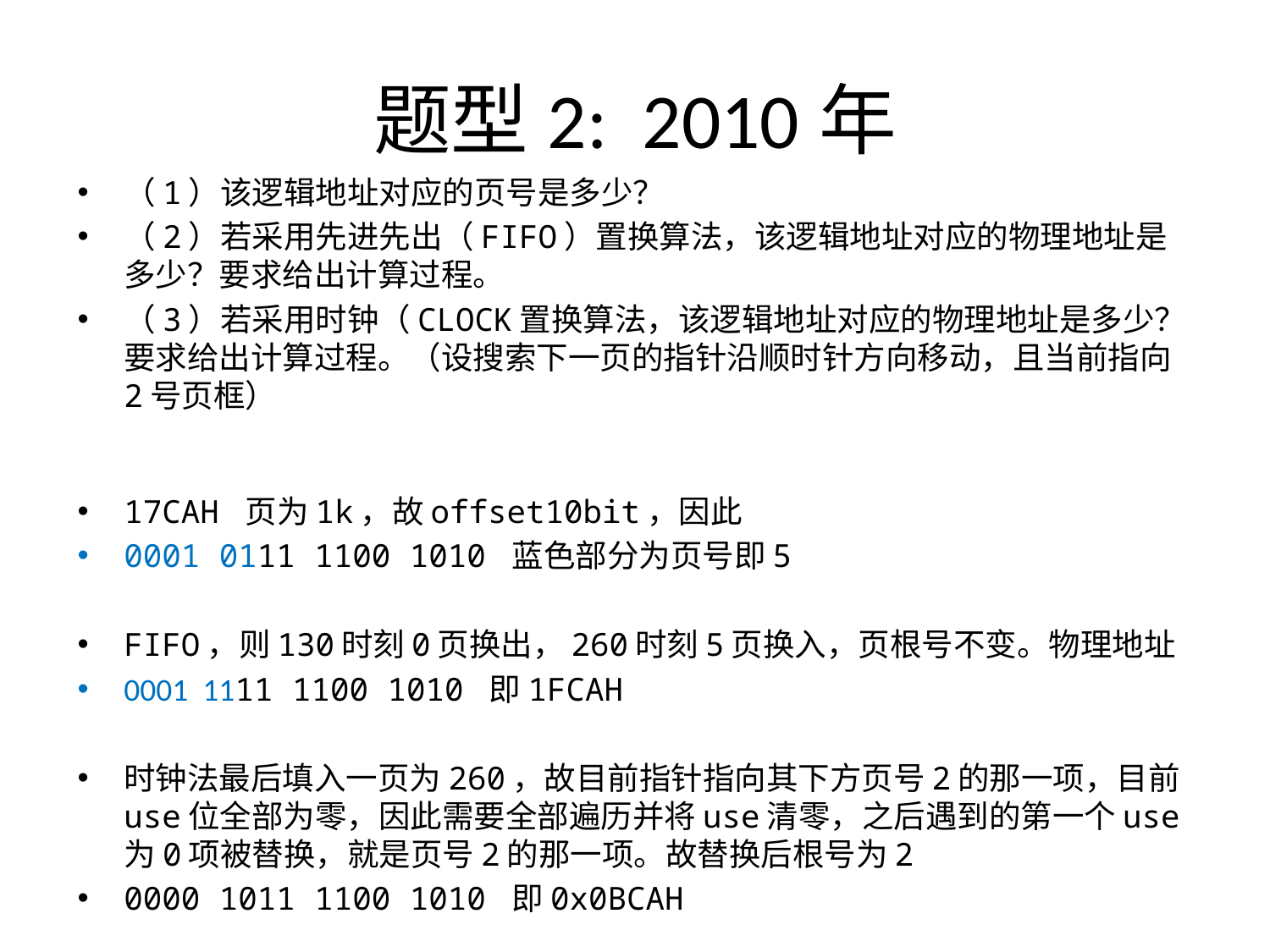

# 题型2:  2010年
（1）该逻辑地址对应的页号是多少？
（2）若采用先进先出（FIFO）置换算法，该逻辑地址对应的物理地址是多少？要求给出计算过程。
（3）若采用时钟（CLOCK置换算法，该逻辑地址对应的物理地址是多少？要求给出计算过程。（设搜索下一页的指针沿顺时针方向移动，且当前指向2号页框）

17CAH 页为1k，故offset10bit，因此
0001 0111 1100 1010 蓝色部分为页号即5

FIFO，则130时刻0页换出，260时刻5页换入，页根号不变。物理地址
0001  1111 1100 1010 即1FCAH

时钟法最后填入一页为260，故目前指针指向其下方页号2的那一项，目前use位全部为零，因此需要全部遍历并将use清零，之后遇到的第一个use为0项被替换，就是页号2的那一项。故替换后根号为2
0000 1011 1100 1010 即0x0BCAH